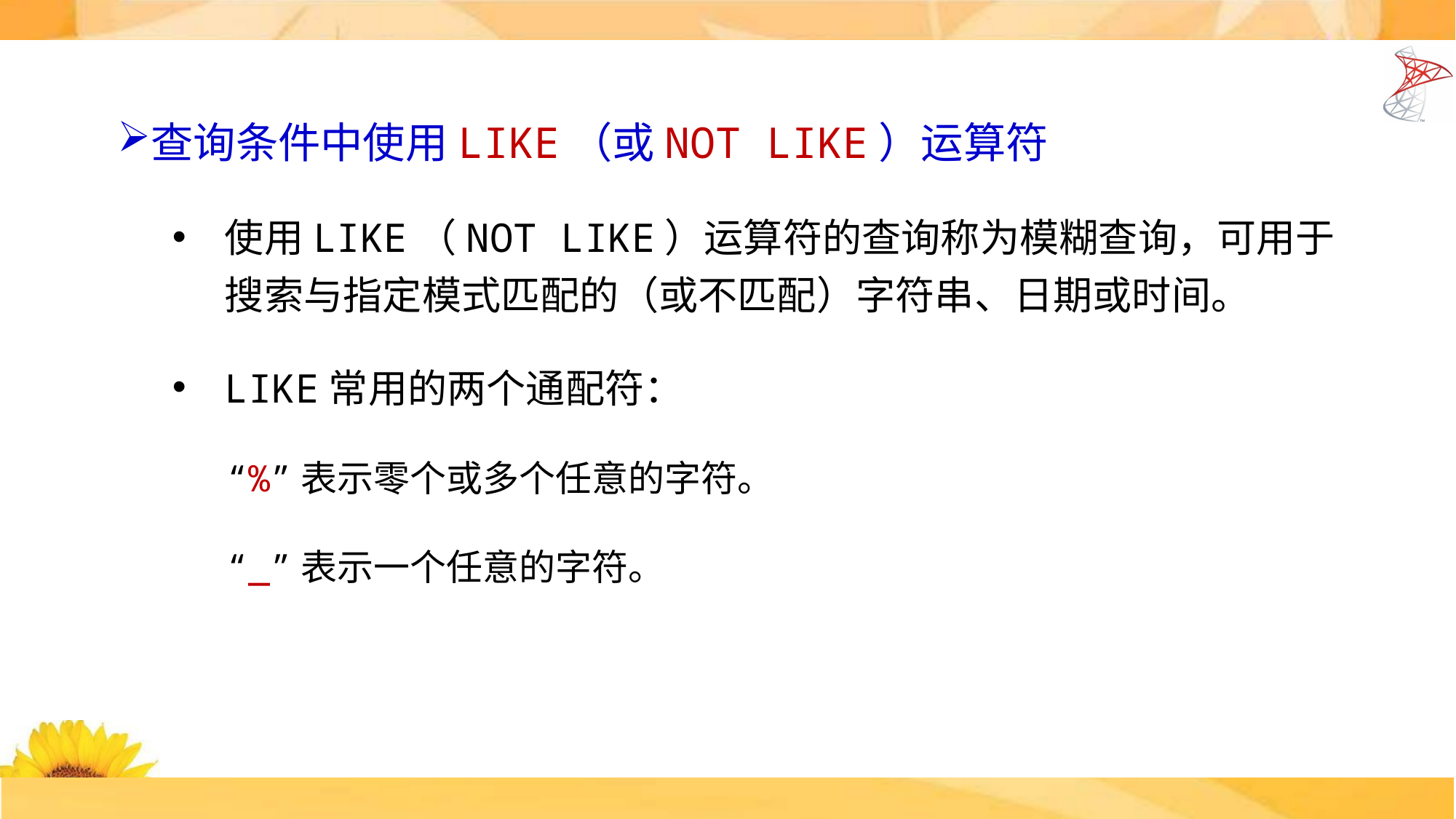

查询条件中使用LIKE（或NOT LIKE）运算符
使用LIKE（NOT LIKE）运算符的查询称为模糊查询，可用于搜索与指定模式匹配的（或不匹配）字符串、日期或时间。
LIKE常用的两个通配符：
“%”表示零个或多个任意的字符。
“_”表示一个任意的字符。